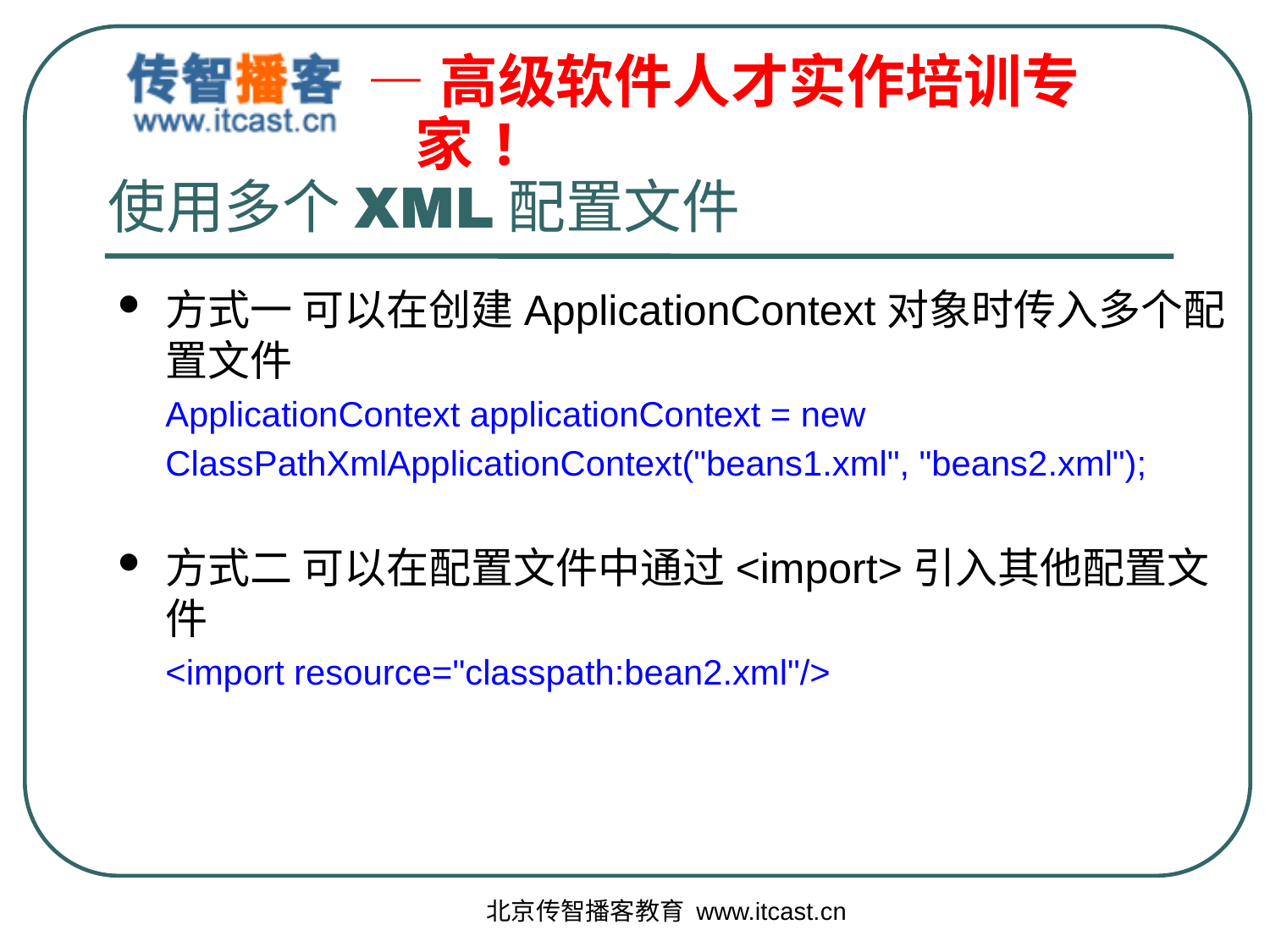

# 使用多个XML配置文件
方式一 可以在创建ApplicationContext对象时传入多个配置文件
	ApplicationContext applicationContext = new
	ClassPathXmlApplicationContext("beans1.xml", "beans2.xml");

方式二 可以在配置文件中通过<import>引入其他配置文件
	<import resource="classpath:bean2.xml"/>
北京传智播客教育 www.itcast.cn